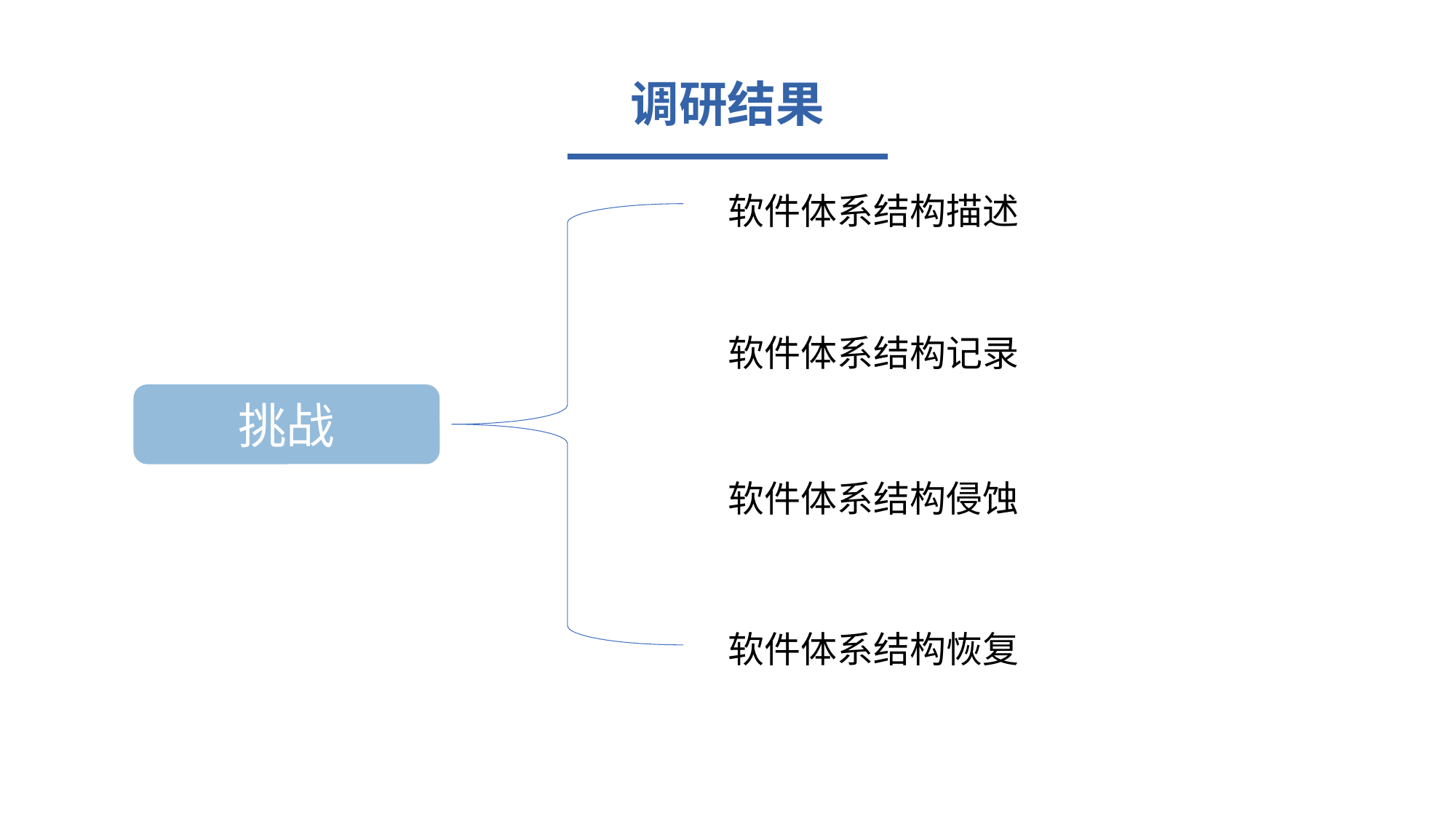

调研结果

软件体系结构描述

软件体系结构记录
挑战
软件体系结构侵蚀
软件体系结构恢复